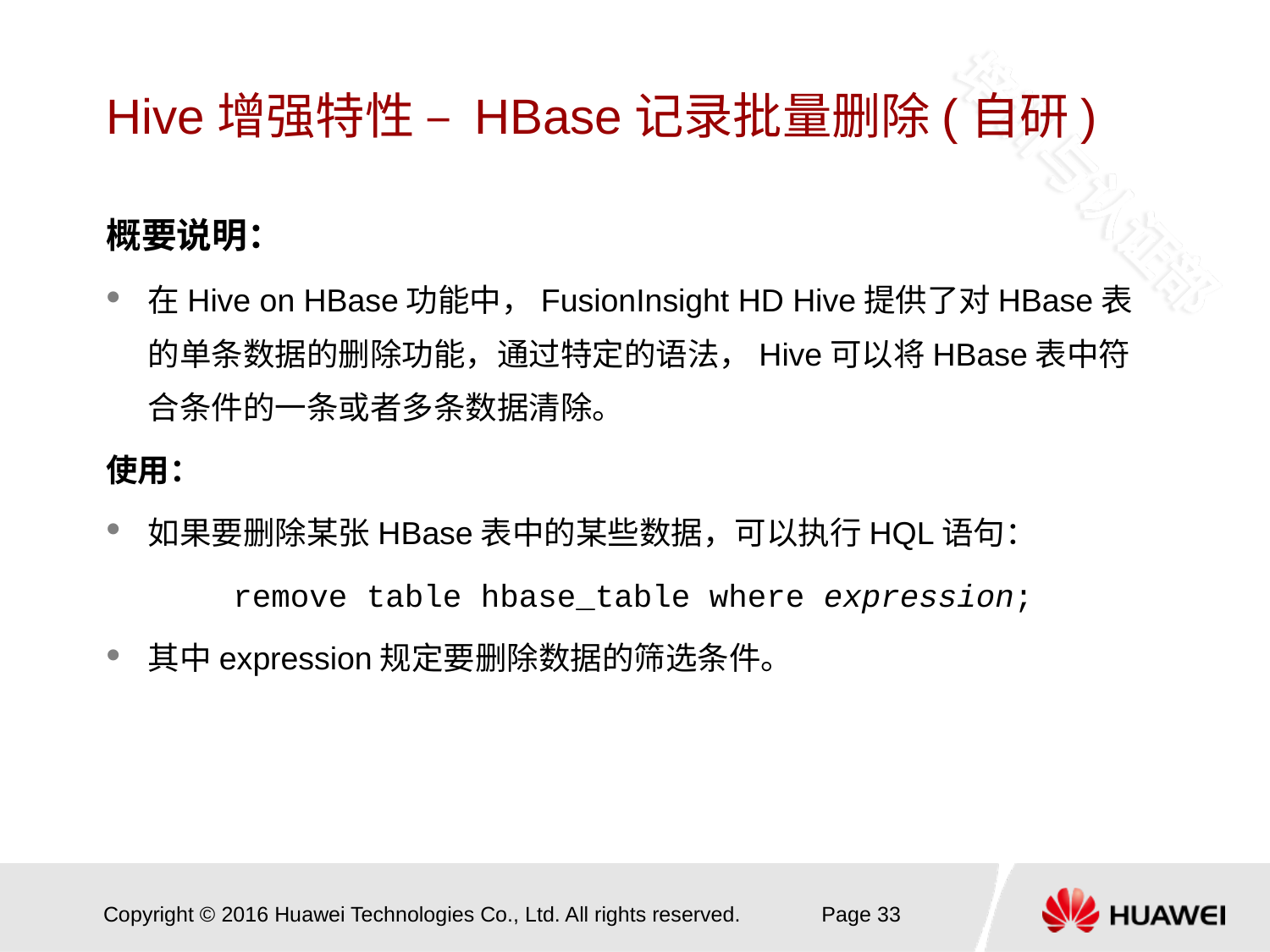

# Hive增强特性 – HBase记录批量删除(自研)
概要说明：
在Hive on HBase功能中，FusionInsight HD Hive提供了对HBase表的单条数据的删除功能，通过特定的语法，Hive可以将HBase表中符合条件的一条或者多条数据清除。
使用：
如果要删除某张HBase表中的某些数据，可以执行HQL语句：
	remove table hbase_table where expression;
其中expression规定要删除数据的筛选条件。